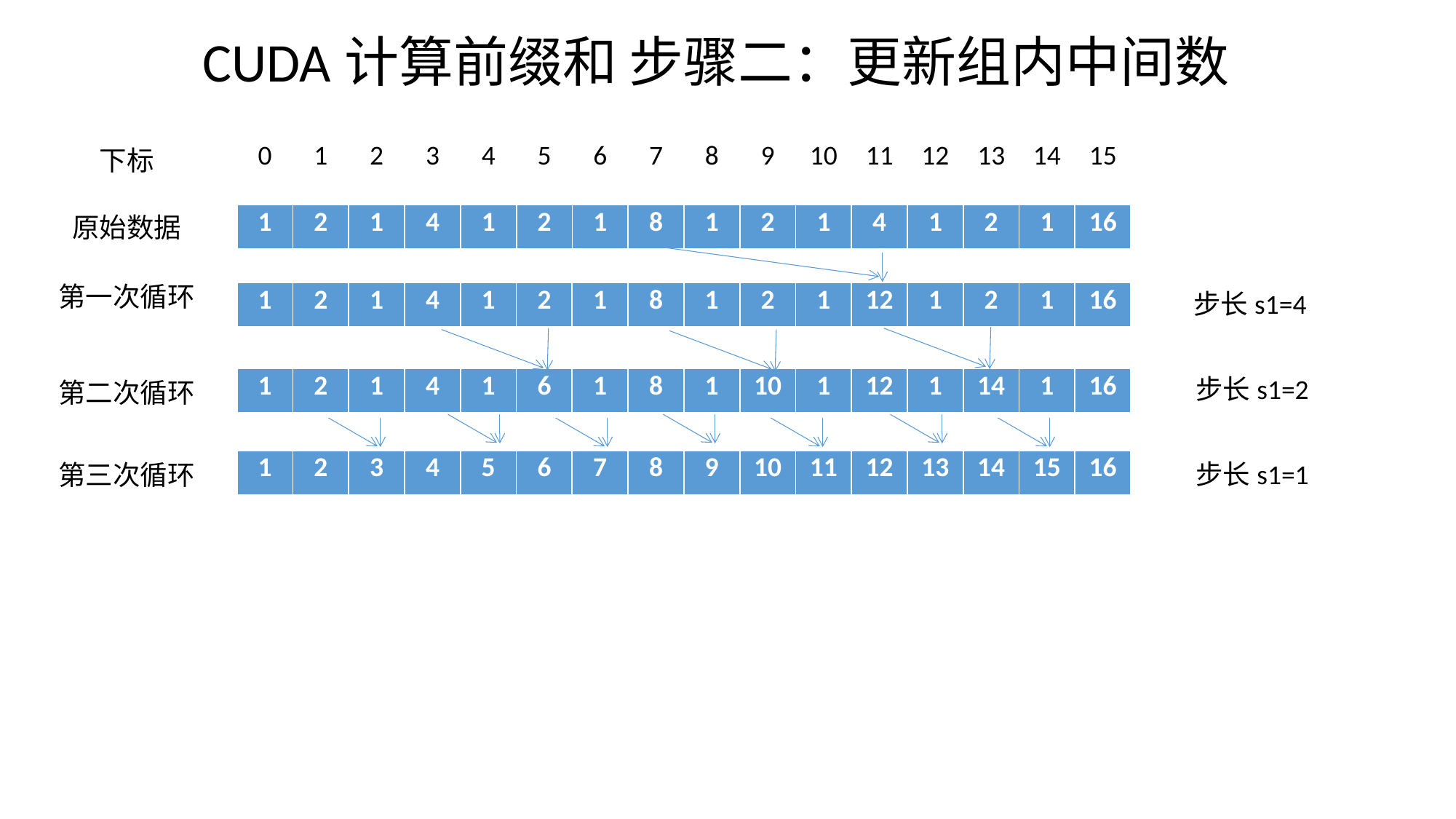

CUDA计算前缀和 步骤二：更新组内中间数
下标
| 0 | 1 | 2 | 3 | 4 | 5 | 6 | 7 | 8 | 9 | 10 | 11 | 12 | 13 | 14 | 15 |
| --- | --- | --- | --- | --- | --- | --- | --- | --- | --- | --- | --- | --- | --- | --- | --- |
原始数据
| 1 | 2 | 1 | 4 | 1 | 2 | 1 | 8 | 1 | 2 | 1 | 4 | 1 | 2 | 1 | 16 |
| --- | --- | --- | --- | --- | --- | --- | --- | --- | --- | --- | --- | --- | --- | --- | --- |
第一次循环
步长s1=4
| 1 | 2 | 1 | 4 | 1 | 2 | 1 | 8 | 1 | 2 | 1 | 12 | 1 | 2 | 1 | 16 |
| --- | --- | --- | --- | --- | --- | --- | --- | --- | --- | --- | --- | --- | --- | --- | --- |
步长s1=2
| 1 | 2 | 1 | 4 | 1 | 6 | 1 | 8 | 1 | 10 | 1 | 12 | 1 | 14 | 1 | 16 |
| --- | --- | --- | --- | --- | --- | --- | --- | --- | --- | --- | --- | --- | --- | --- | --- |
第二次循环
| 1 | 2 | 3 | 4 | 5 | 6 | 7 | 8 | 9 | 10 | 11 | 12 | 13 | 14 | 15 | 16 |
| --- | --- | --- | --- | --- | --- | --- | --- | --- | --- | --- | --- | --- | --- | --- | --- |
步长s1=1
第三次循环